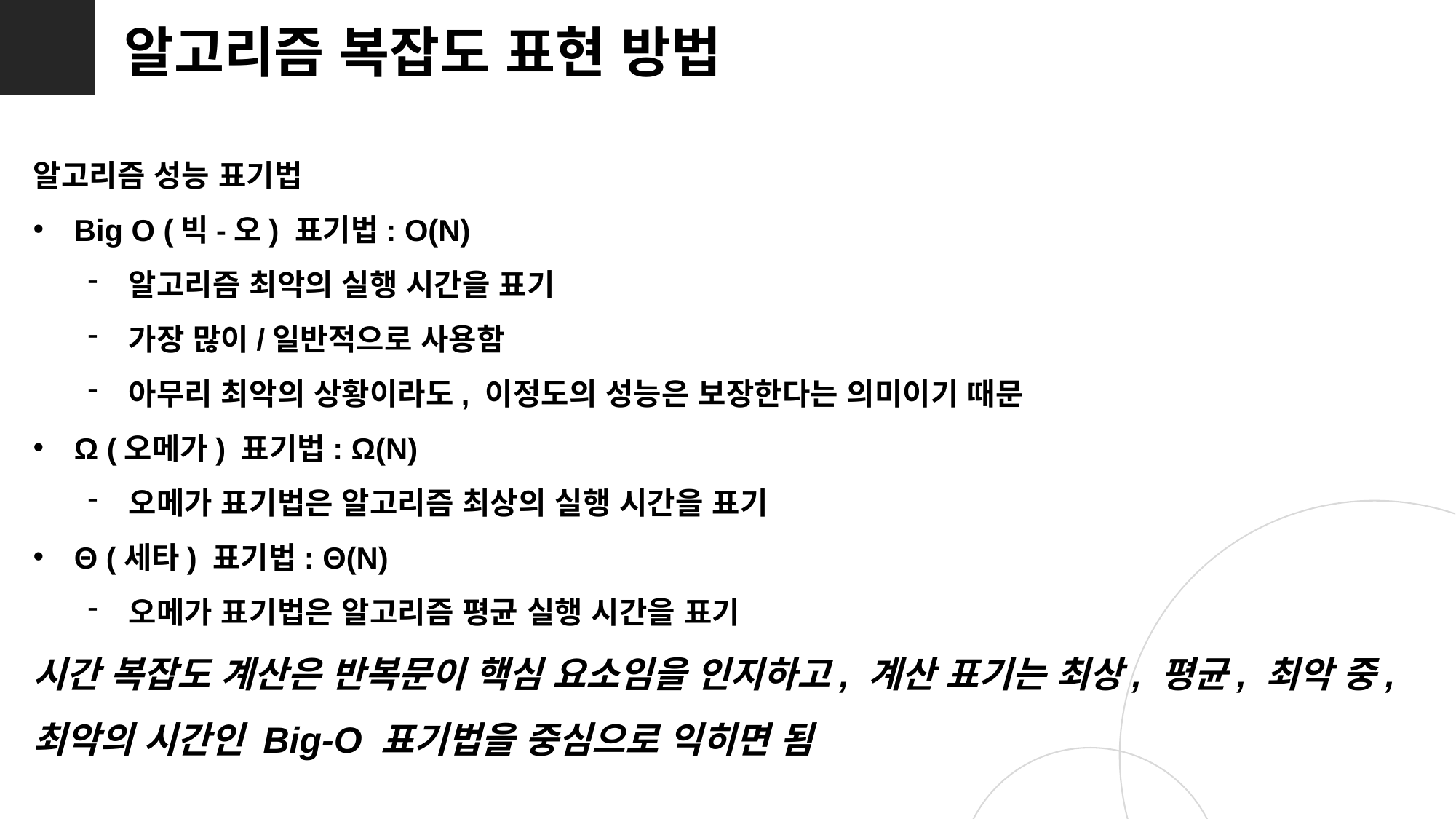

알고리즘 복잡도 표현 방법
알고리즘 성능 표기법
Big O (빅-오) 표기법: O(N)
알고리즘 최악의 실행 시간을 표기
가장 많이/일반적으로 사용함
아무리 최악의 상황이라도, 이정도의 성능은 보장한다는 의미이기 때문
Ω (오메가) 표기법: Ω(N)
오메가 표기법은 알고리즘 최상의 실행 시간을 표기
Θ (세타) 표기법: Θ(N)
오메가 표기법은 알고리즘 평균 실행 시간을 표기
시간 복잡도 계산은 반복문이 핵심 요소임을 인지하고, 계산 표기는 최상, 평균, 최악 중, 최악의 시간인 Big-O 표기법을 중심으로 익히면 됨